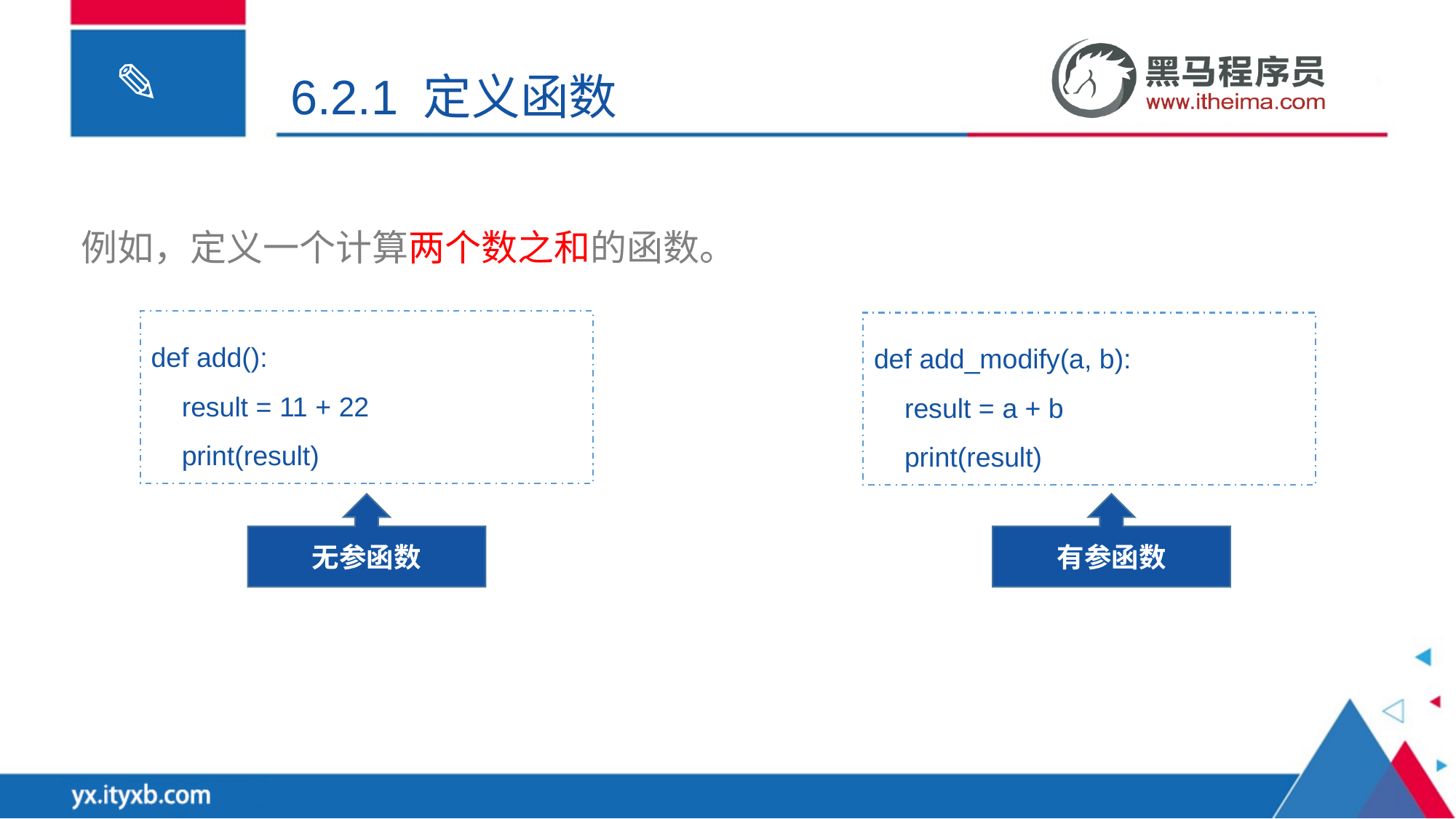

6.2.1 定义函数
例如，定义一个计算两个数之和的函数。

|  |
| --- |
def add():
    result = 11 + 22
    print(result)
def add_modify(a, b):
    result = a + b
    print(result)
无参函数
有参函数